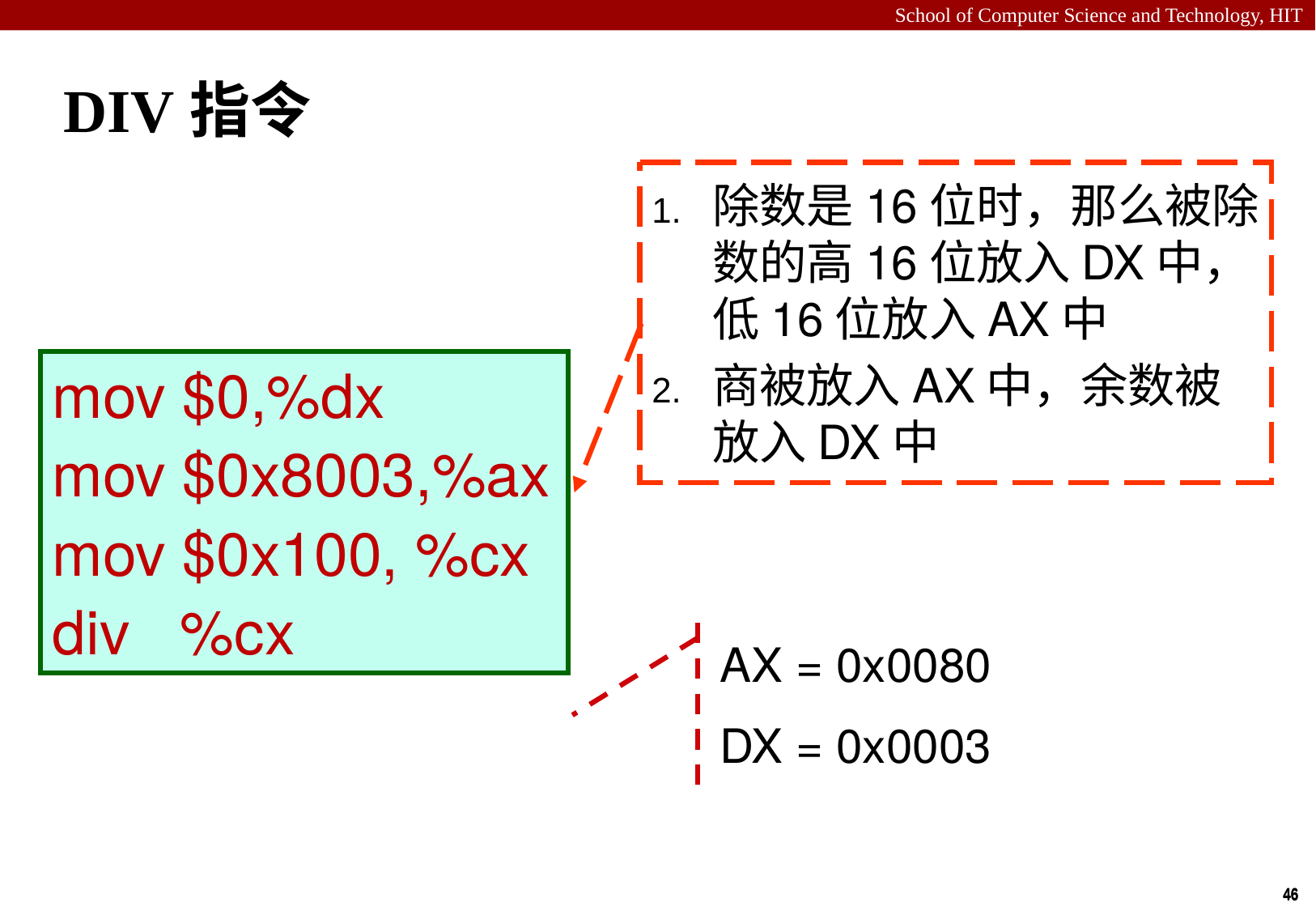

# DIV指令
除数是16位时，那么被除数的高16位放入DX中，低16位放入AX中
商被放入AX中，余数被放入DX中
mov $0,%dx
mov $0x8003,%ax
mov $0x100, %cx
div   %cx
AX = 0x0080
DX = 0x0003